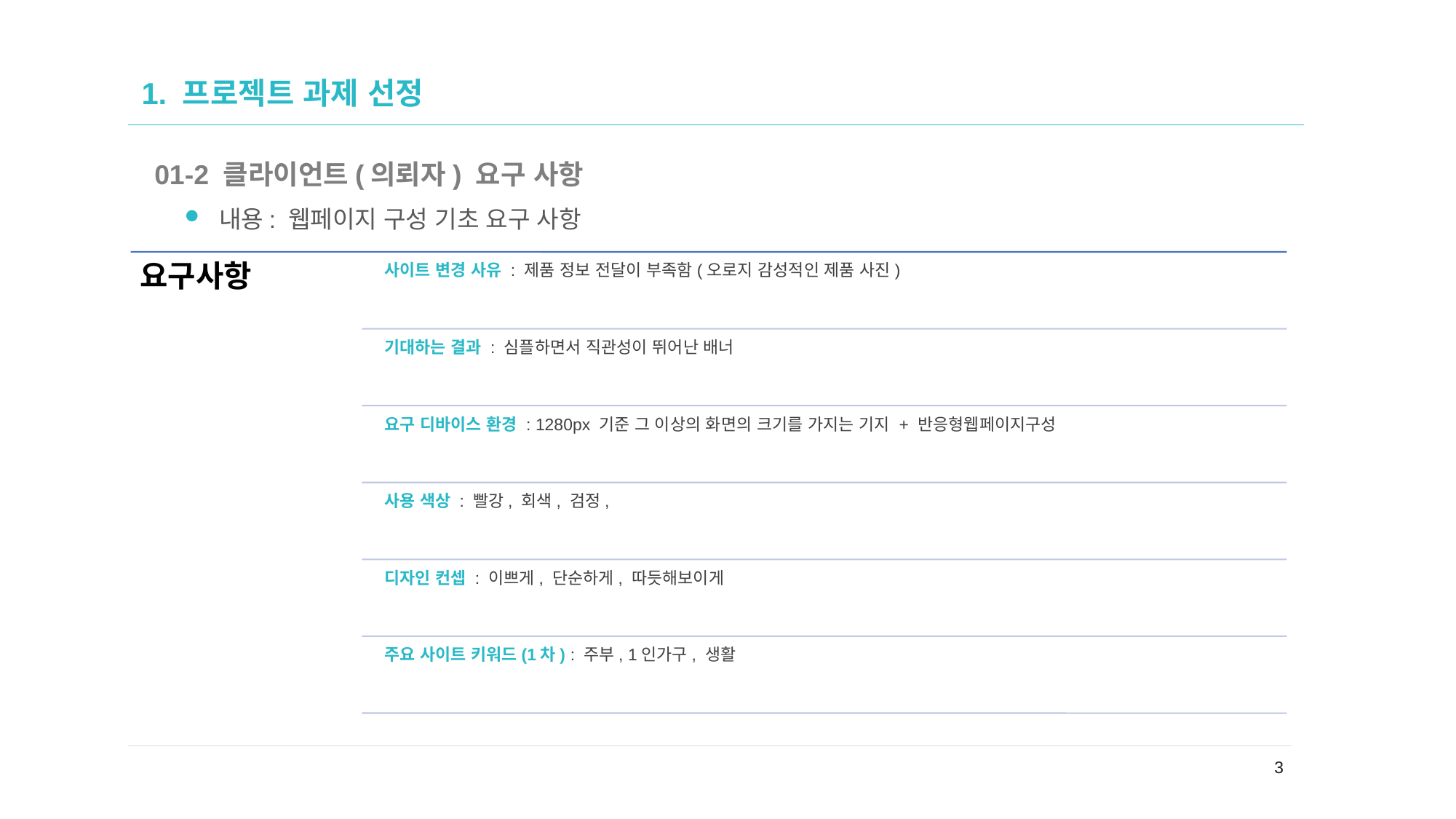

# 1. 프로젝트 과제 선정
01-2 클라이언트(의뢰자) 요구 사항
내용: 웹페이지 구성 기초 요구 사항
요구사항
사이트 변경 사유 : 제품 정보 전달이 부족함(오로지 감성적인 제품 사진)
기대하는 결과 : 심플하면서 직관성이 뛰어난 배너
요구 디바이스 환경 : 1280px 기준 그 이상의 화면의 크기를 가지는 기지 + 반응형웹페이지구성
사용 색상 : 빨강, 회색, 검정,
디자인 컨셉 : 이쁘게, 단순하게, 따듯해보이게
주요 사이트 키워드(1차) : 주부, 1인가구, 생활
3